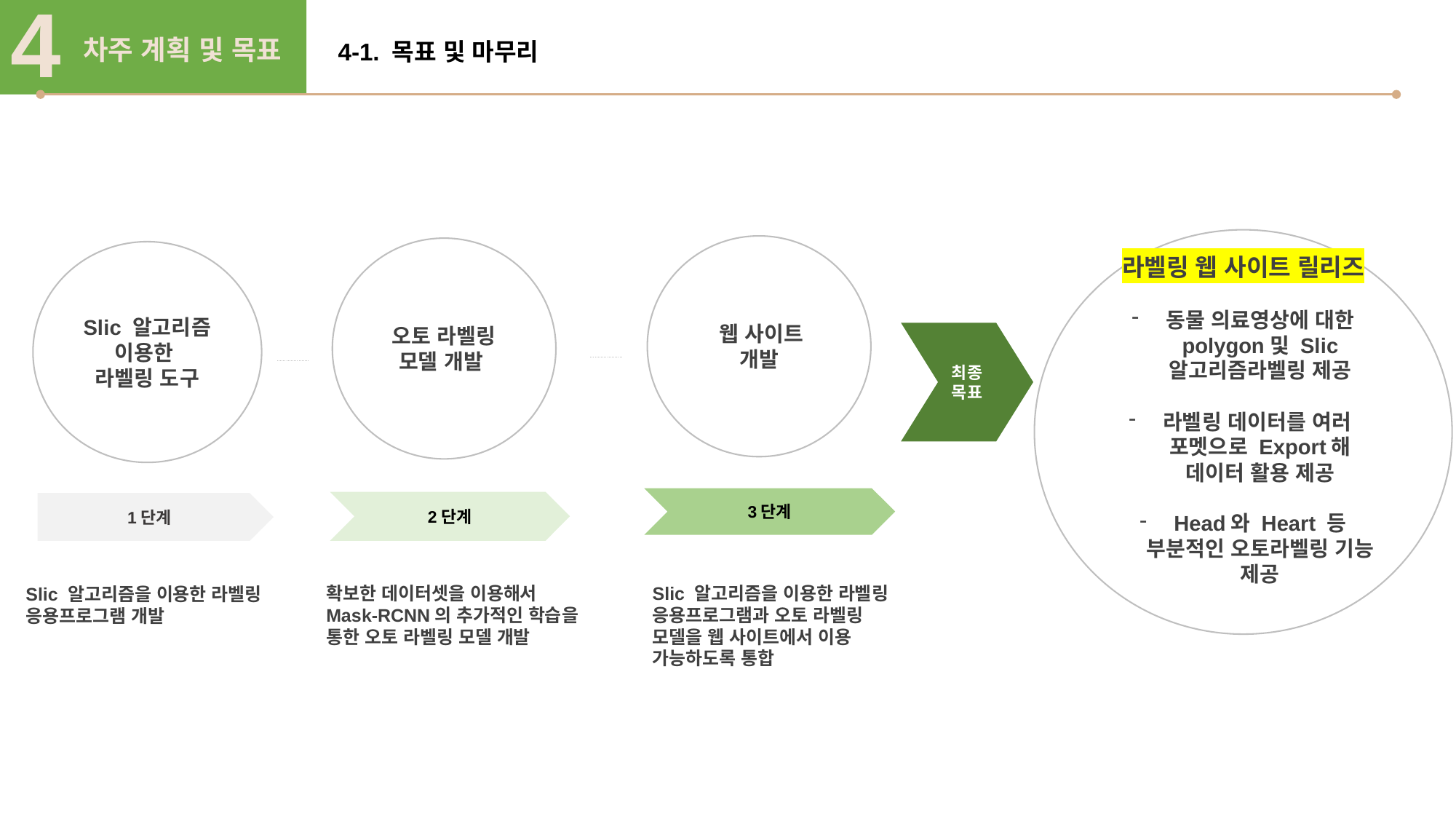

4

차주 계획 및 목표
4-1. 목표 및 마무리
라벨링 웹 사이트 릴리즈

동물 의료영상에 대한 polygon및 Slic 알고리즘라벨링 제공

라벨링 데이터를 여러  포멧으로 Export해 데이터 활용 제공

Head와 Heart 등 부분적인 오토라벨링 기능 제공

 웹 사이트
개발
오토 라벨링 모델 개발
Slic 알고리즘 이용한
라벨링 도구
최종 목표
3단계
2단계
1단계
확보한 데이터셋을 이용해서
Mask-RCNN의 추가적인 학습을
통한 오토 라벨링 모델 개발
Slic 알고리즘을 이용한 라벨링 응용프로그램과 오토 라벨링 모델을 웹 사이트에서 이용 가능하도록 통합
Slic 알고리즘을 이용한 라벨링
응용프로그램 개발